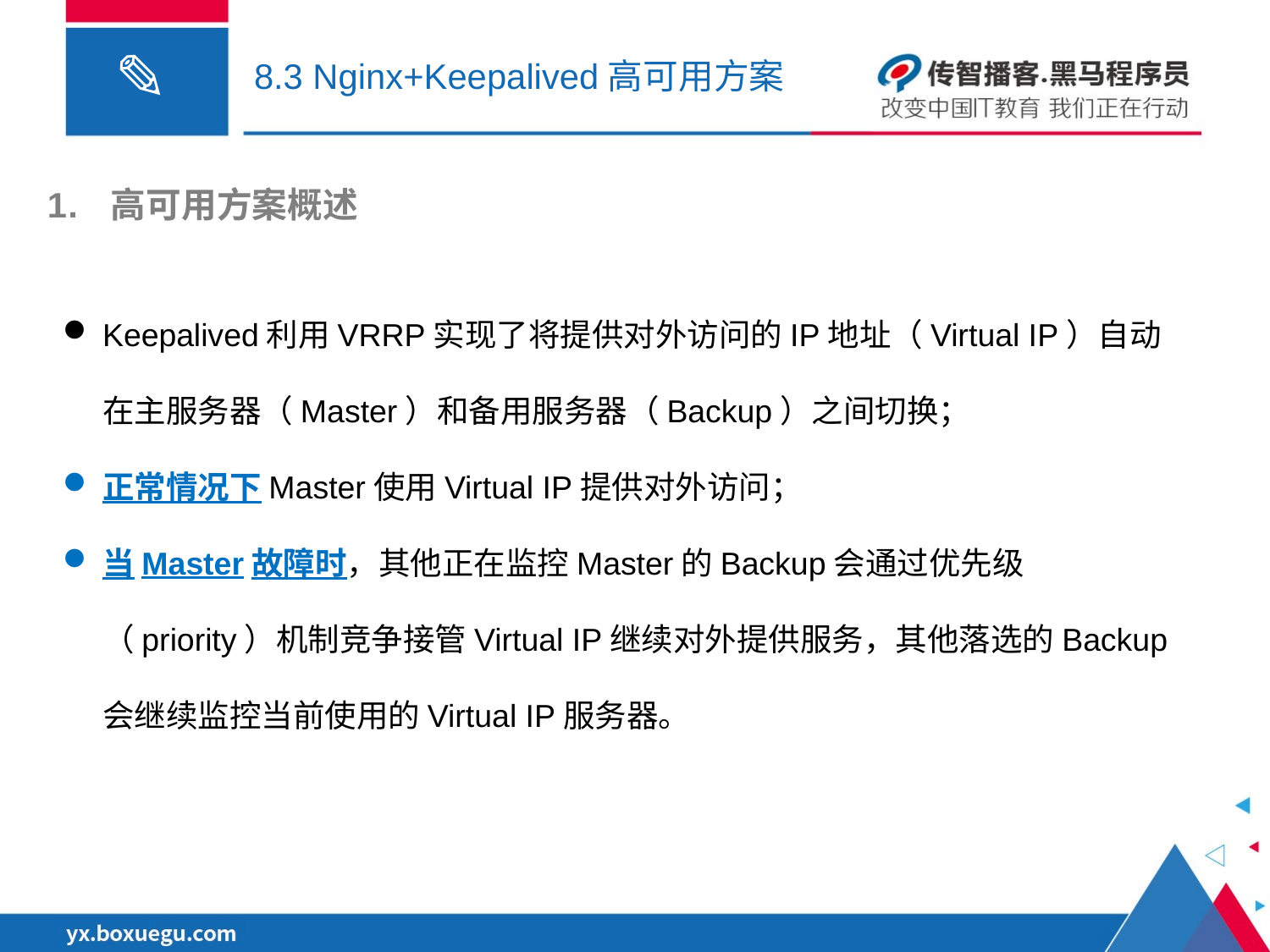

# 8.3 Nginx+Keepalived高可用方案
高可用方案概述
Keepalived利用VRRP实现了将提供对外访问的IP地址（Virtual IP）自动在主服务器（Master）和备用服务器（Backup）之间切换；
正常情况下Master使用Virtual IP提供对外访问；
当Master故障时，其他正在监控Master的Backup会通过优先级（priority）机制竞争接管Virtual IP继续对外提供服务，其他落选的Backup会继续监控当前使用的Virtual IP服务器。